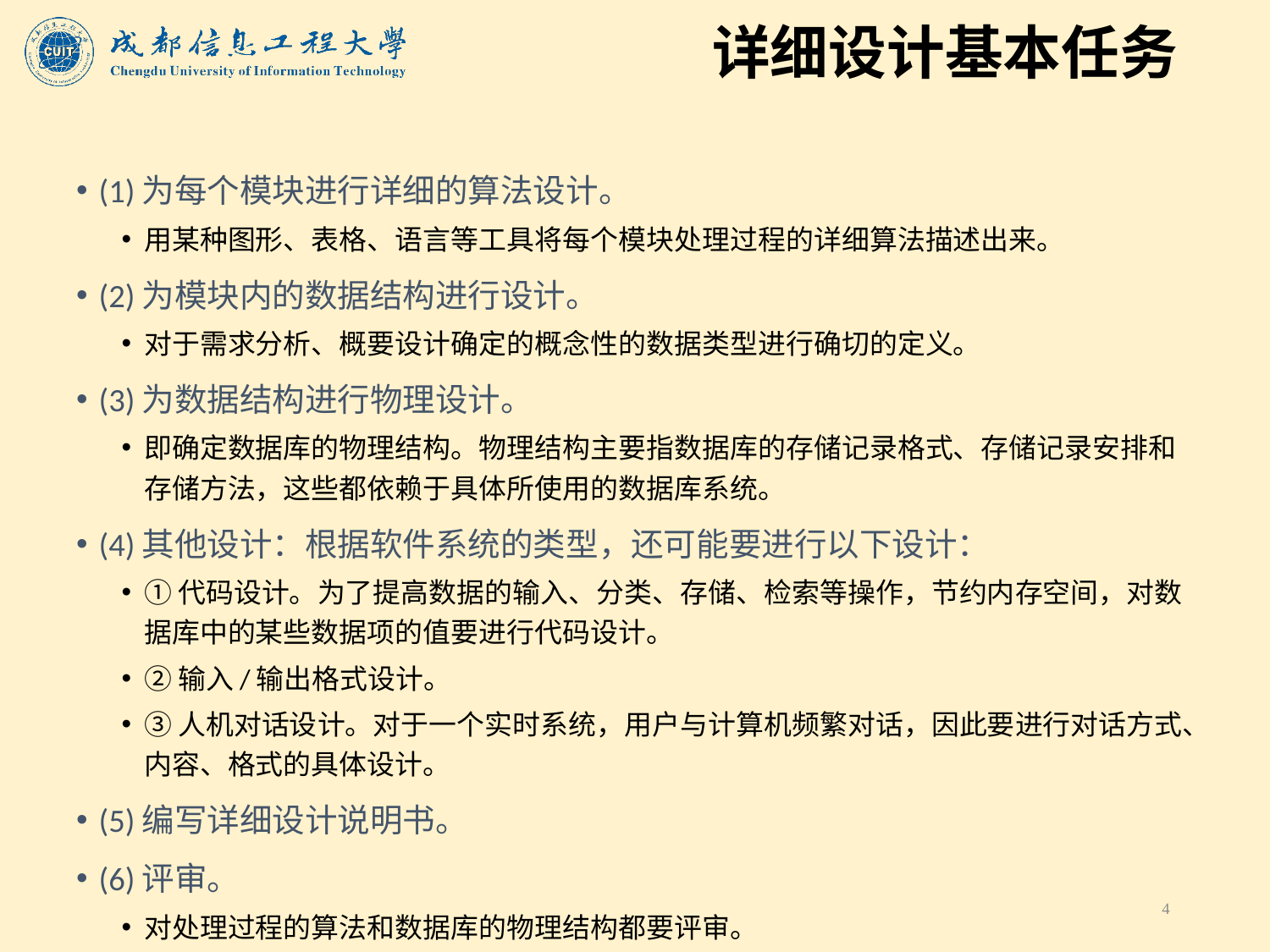

# 详细设计基本任务
(1)为每个模块进行详细的算法设计。
用某种图形、表格、语言等工具将每个模块处理过程的详细算法描述出来。
(2)为模块内的数据结构进行设计。
对于需求分析、概要设计确定的概念性的数据类型进行确切的定义。
(3)为数据结构进行物理设计。
即确定数据库的物理结构。物理结构主要指数据库的存储记录格式、存储记录安排和存储方法，这些都依赖于具体所使用的数据库系统。
(4)其他设计：根据软件系统的类型，还可能要进行以下设计：
①代码设计。为了提高数据的输入、分类、存储、检索等操作，节约内存空间，对数据库中的某些数据项的值要进行代码设计。
②输入/输出格式设计。
③人机对话设计。对于一个实时系统，用户与计算机频繁对话，因此要进行对话方式、内容、格式的具体设计。
(5)编写详细设计说明书。
(6)评审。
对处理过程的算法和数据库的物理结构都要评审。
4